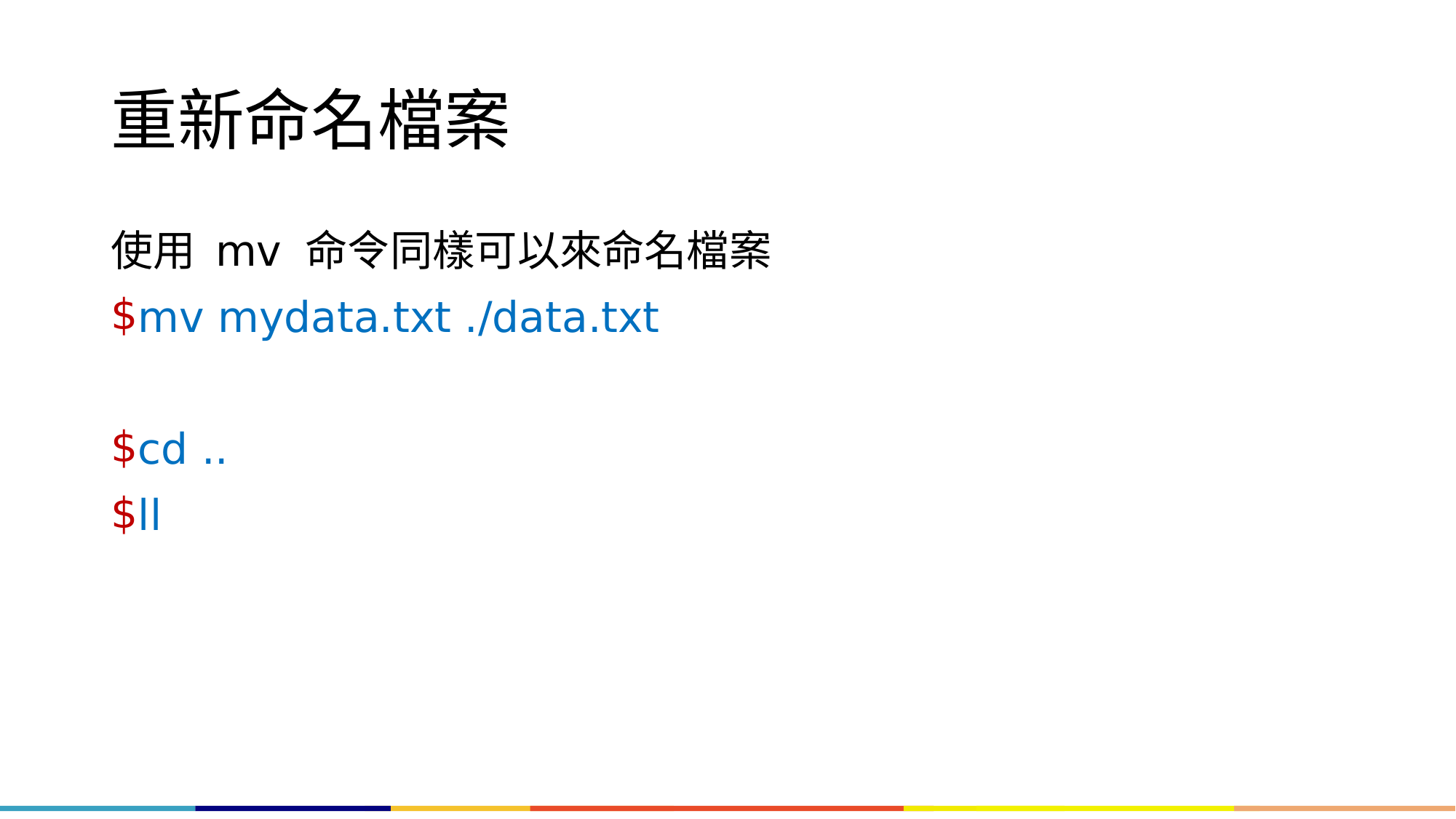

# 重新命名檔案
使用 mv 命令同樣可以來命名檔案
mv mydata.txt ./data.txt

cd ..
ll